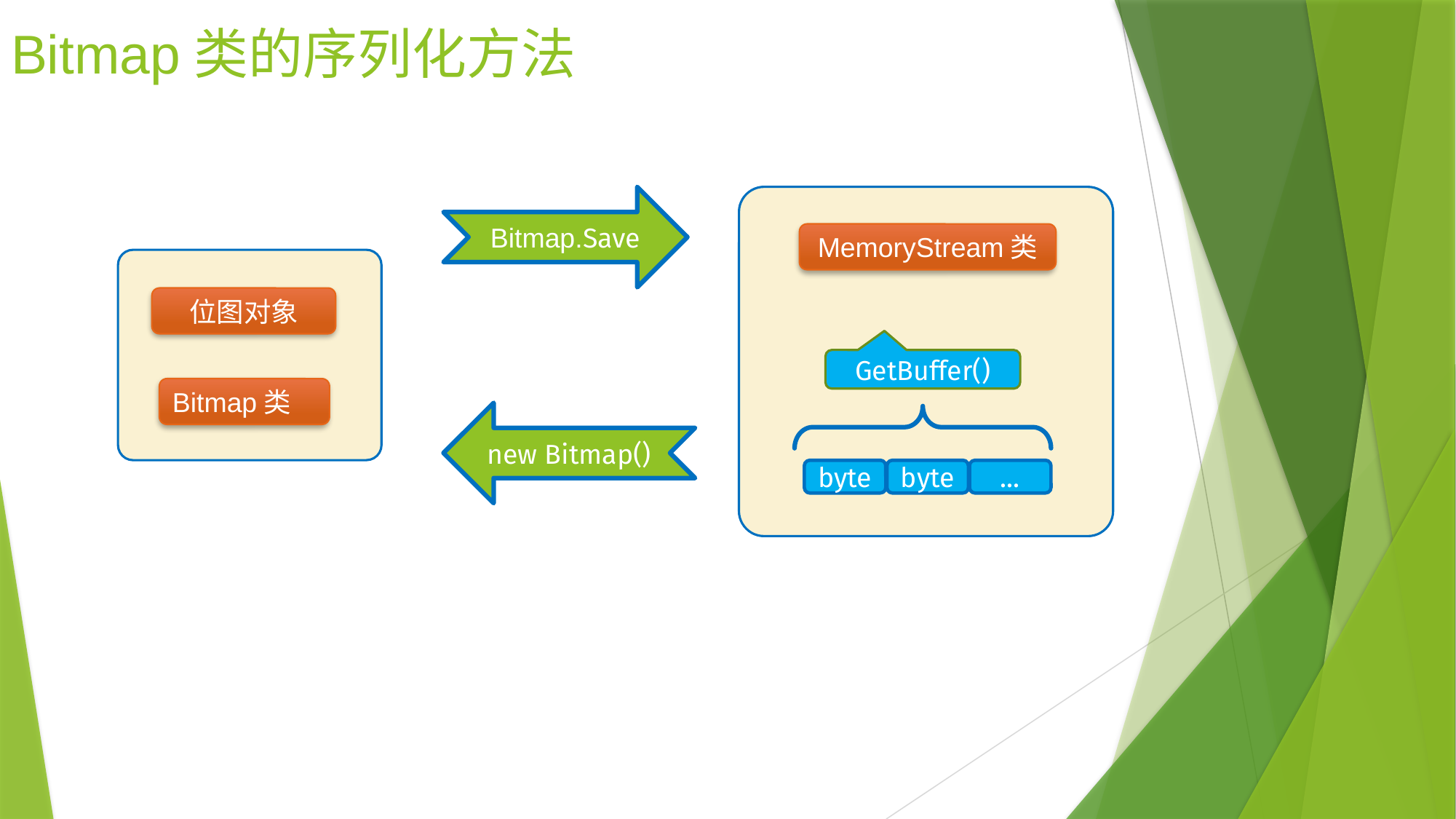

# Bitmap类的序列化方法
Bitmap.Save

MemoryStream类

位图对象

GetBuffer()
Bitmap类
new Bitmap()
...
byte
byte